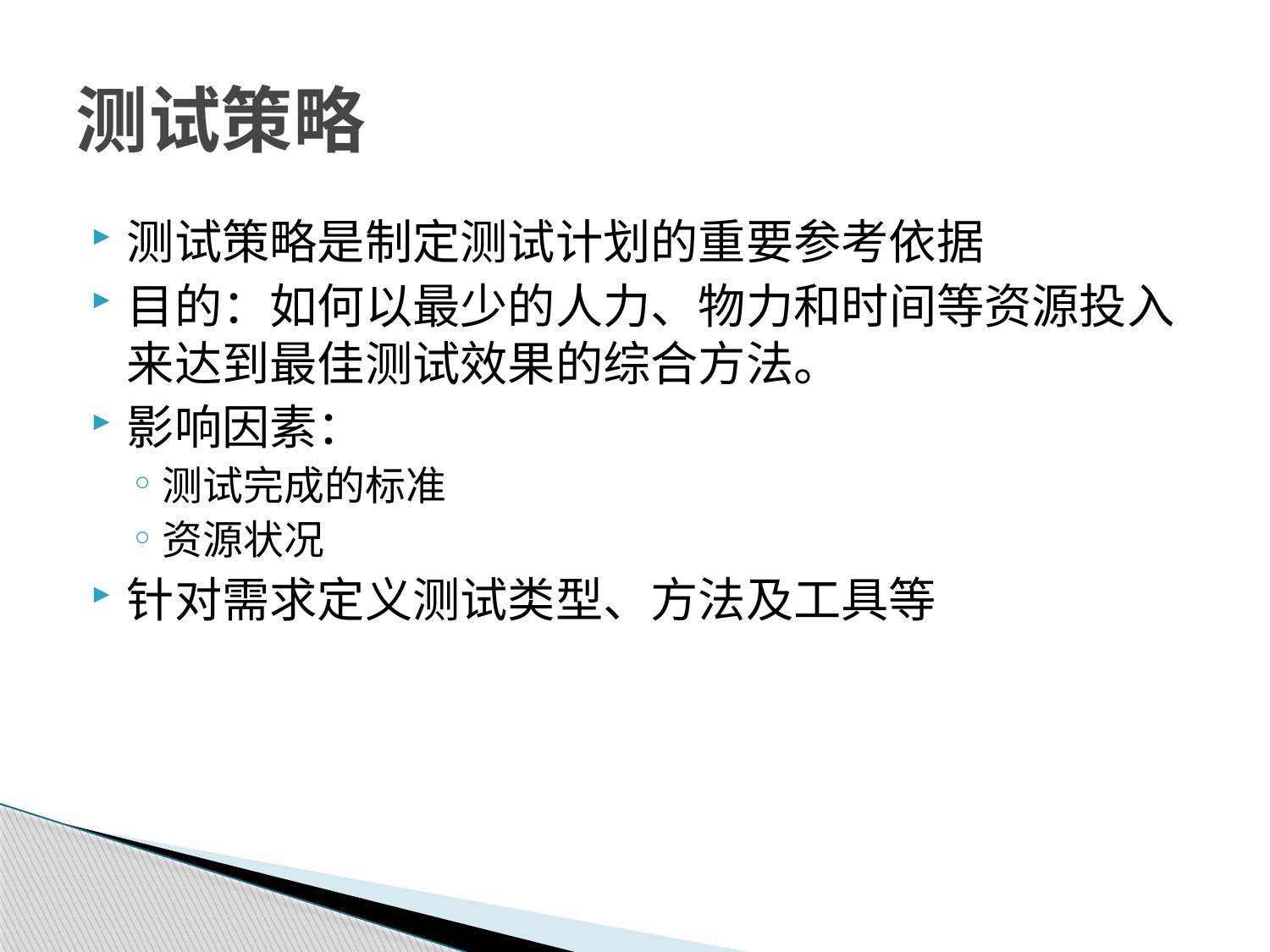

# 测试策略
测试策略是制定测试计划的重要参考依据
目的：如何以最少的人力、物力和时间等资源投入来达到最佳测试效果的综合方法。
影响因素：
测试完成的标准
资源状况
针对需求定义测试类型、方法及工具等